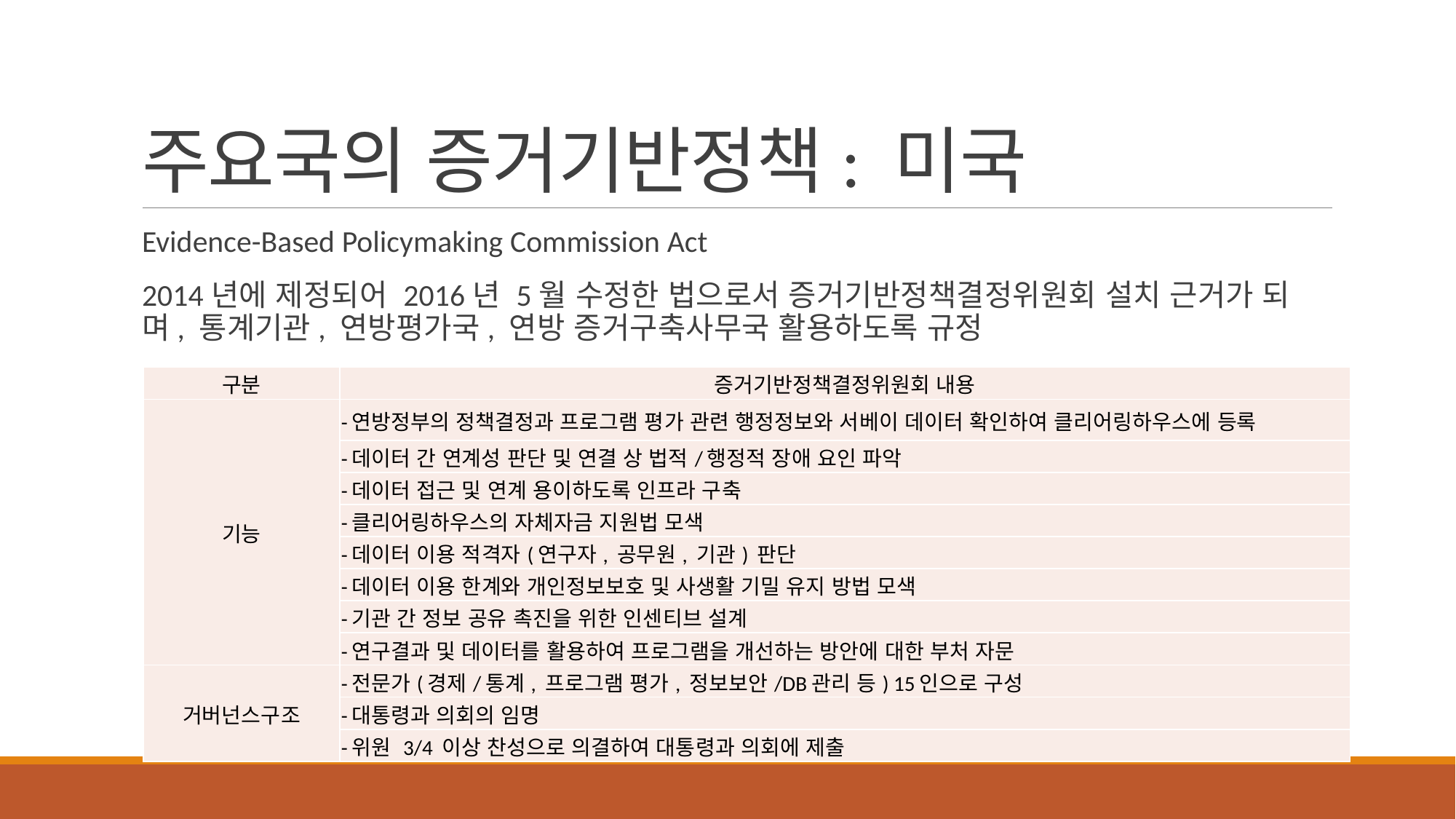

# 주요국의 증거기반정책: 미국
Evidence-Based Policymaking Commission Act
2014년에 제정되어 2016년 5월 수정한 법으로서 증거기반정책결정위원회 설치 근거가 되며, 통계기관, 연방평가국, 연방 증거구축사무국 활용하도록 규정
| 구분 | 증거기반정책결정위원회 내용 |
| --- | --- |
| 기능 | -연방정부의 정책결정과 프로그램 평가 관련 행정정보와 서베이 데이터 확인하여 클리어링하우스에 등록 |
|  | -데이터 간 연계성 판단 및 연결 상 법적/행정적 장애 요인 파악 |
|  | -데이터 접근 및 연계 용이하도록 인프라 구축 |
|  | -클리어링하우스의 자체자금 지원법 모색 |
|  | -데이터 이용 적격자(연구자, 공무원, 기관) 판단 |
|  | -데이터 이용 한계와 개인정보보호 및 사생활 기밀 유지 방법 모색 |
|  | -기관 간 정보 공유 촉진을 위한 인센티브 설계 |
|  | -연구결과 및 데이터를 활용하여 프로그램을 개선하는 방안에 대한 부처 자문 |
| 거버넌스구조 | -전문가(경제/통계, 프로그램 평가, 정보보안/DB관리 등) 15인으로 구성 |
|  | -대통령과 의회의 임명 |
|  | -위원 3/4 이상 찬성으로 의결하여 대통령과 의회에 제출 |